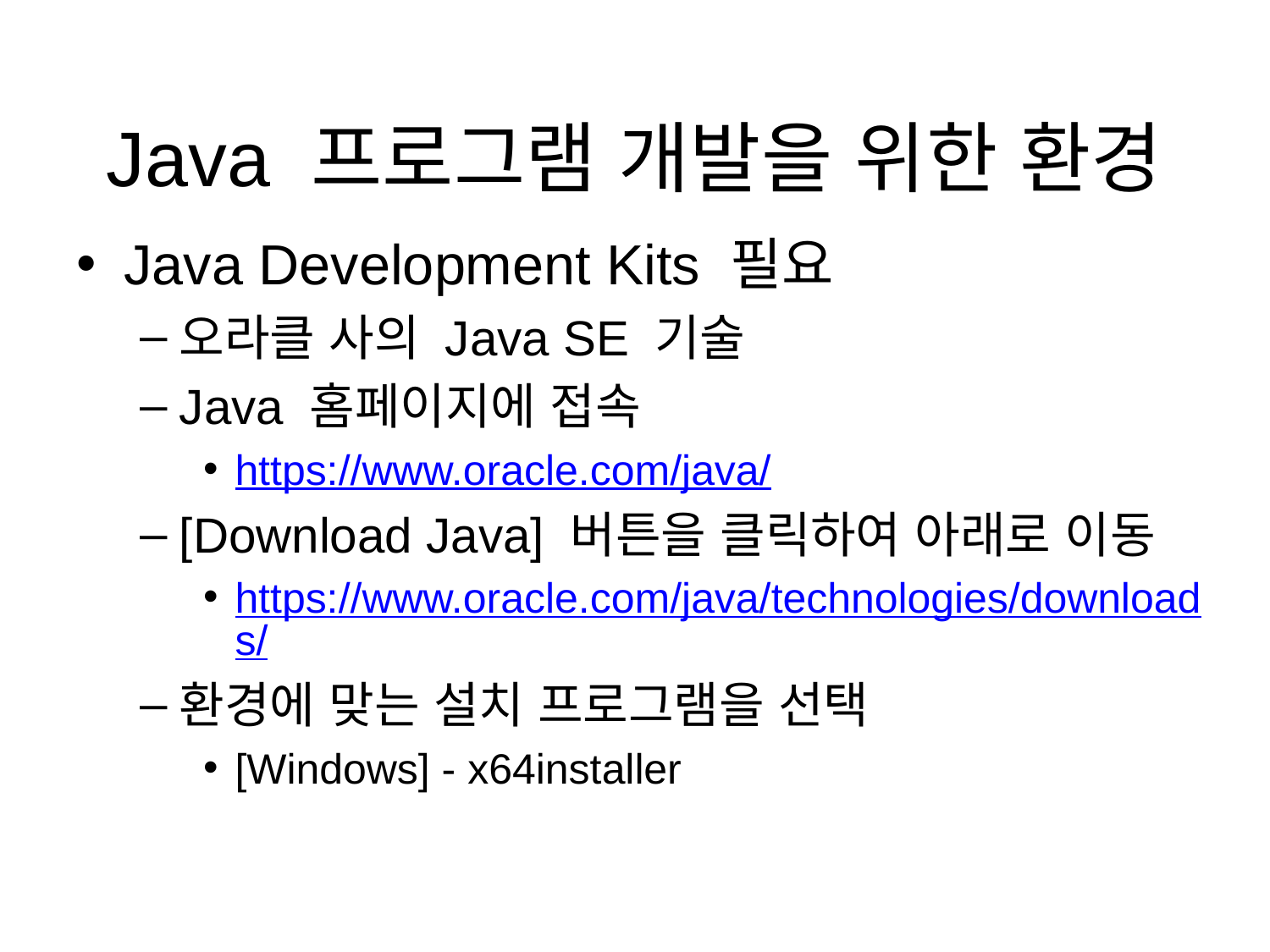

# Java 프로그램 개발을 위한 환경
Java Development Kits 필요
오라클 사의 Java SE 기술
Java 홈페이지에 접속
https://www.oracle.com/java/
[Download Java] 버튼을 클릭하여 아래로 이동
https://www.oracle.com/java/technologies/downloads/
환경에 맞는 설치 프로그램을 선택
[Windows] - x64installer